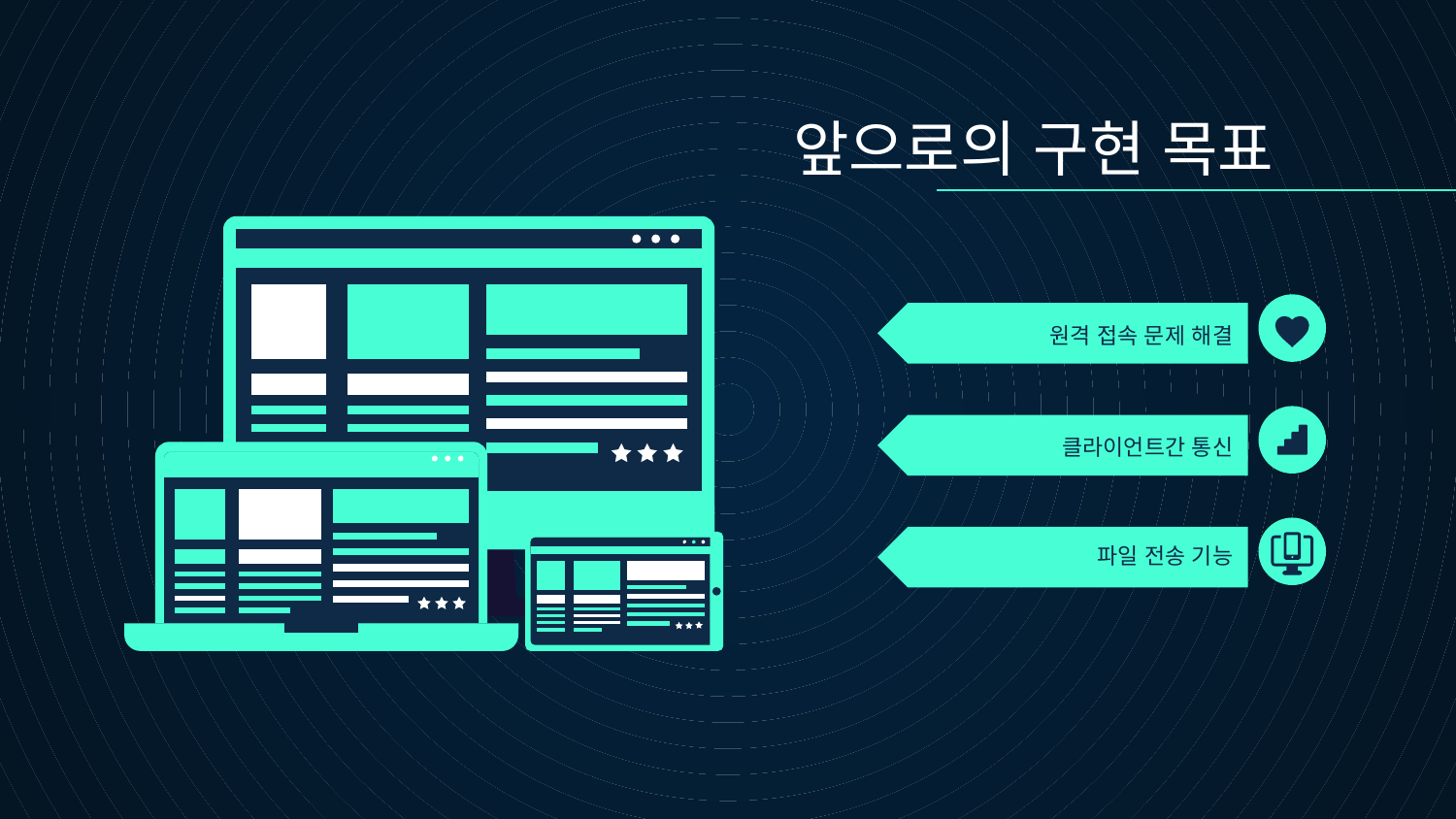

앞으로의 구현 목표

원격 접속 문제 해결

# 클라이언트간 통신

파일 전송 기능